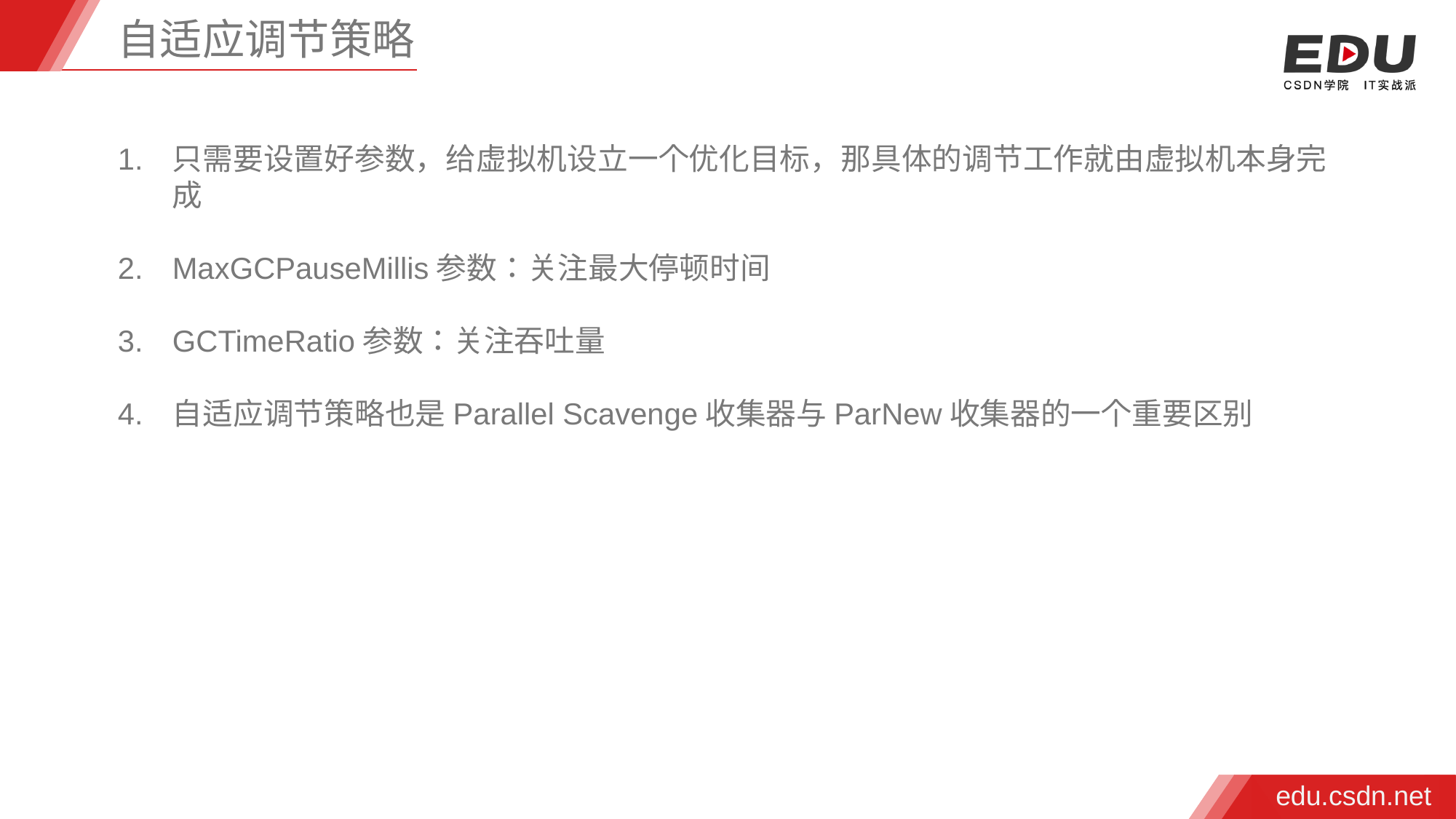

自适应调节策略
只需要设置好参数，给虚拟机设立一个优化目标，那具体的调节工作就由虚拟机本身完成

MaxGCPauseMillis参数：关注最大停顿时间

GCTimeRatio参数：关注吞吐量

自适应调节策略也是Parallel Scavenge收集器与ParNew收集器的一个重要区别

edu.csdn.net